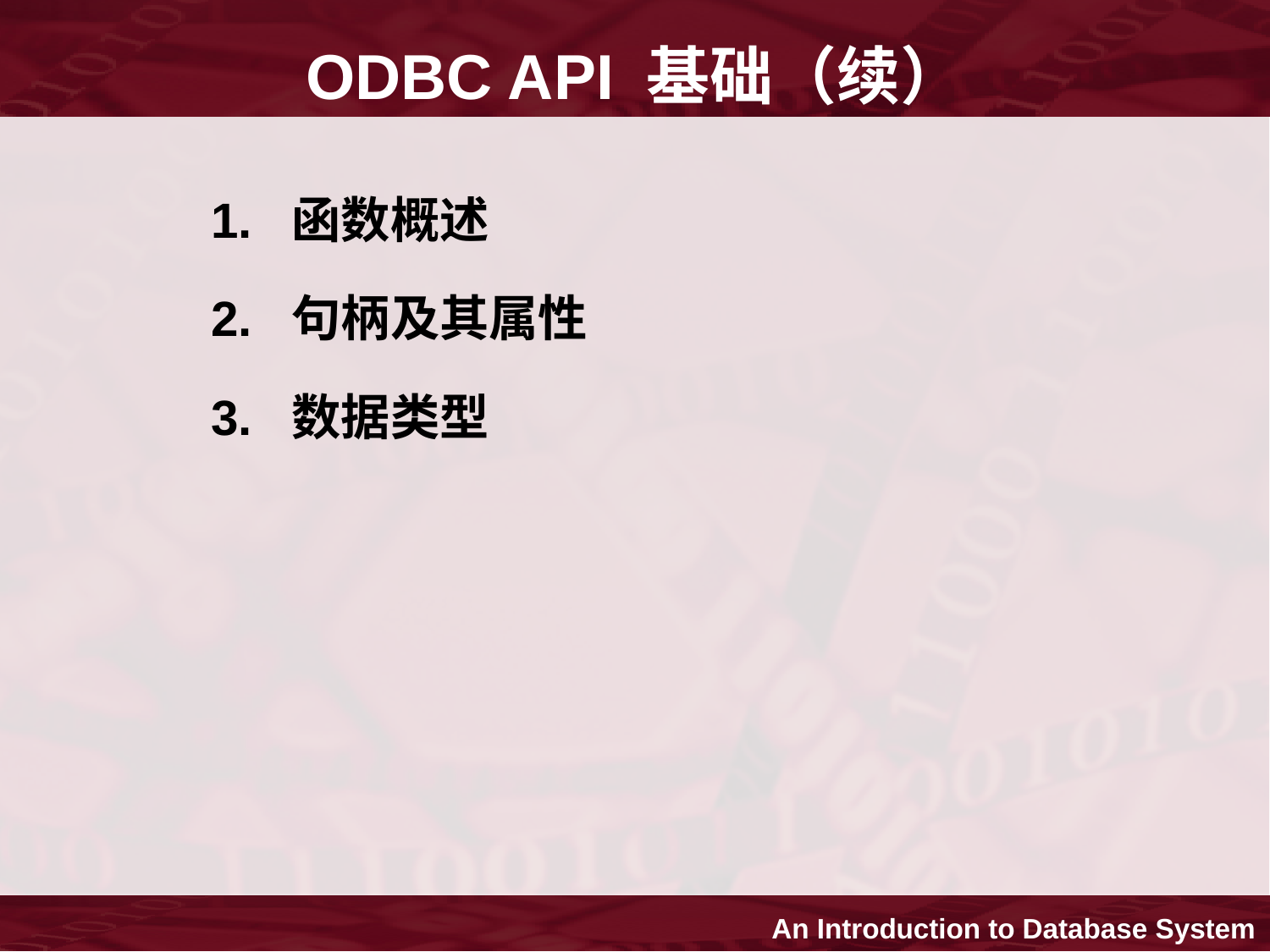

# ODBC API 基础（续）
1.  函数概述
2.  句柄及其属性
3.  数据类型